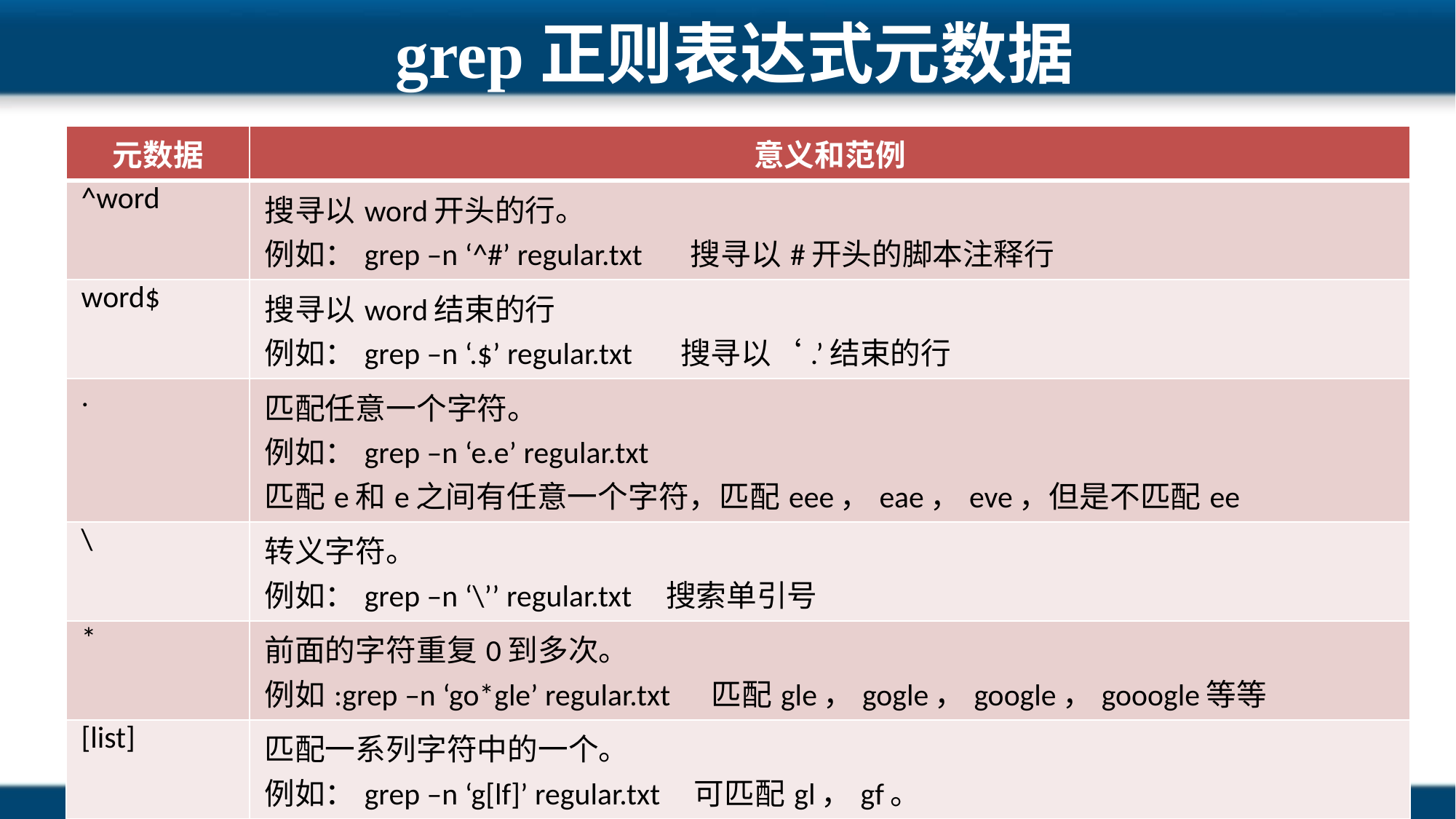

# grep正则表达式元数据
| 元数据 | 意义和范例 |
| --- | --- |
| ^word | 搜寻以word开头的行。 例如：grep –n ‘^#’ regular.txt 搜寻以#开头的脚本注释行 |
| word$ | 搜寻以word结束的行 例如：grep –n ‘.$’ regular.txt 搜寻以‘.’结束的行 |
| . | 匹配任意一个字符。 例如：grep –n ‘e.e’ regular.txt 匹配e和e之间有任意一个字符，匹配eee，eae，eve，但是不匹配ee |
| \ | 转义字符。 例如：grep –n ‘\’’ regular.txt 搜索单引号 |
| \* | 前面的字符重复0到多次。 例如:grep –n ‘go\*gle’ regular.txt 匹配gle，gogle，google，gooogle等等 |
| [list] | 匹配一系列字符中的一个。 例如：grep –n ‘g[lf]’ regular.txt 可匹配gl，gf。 |